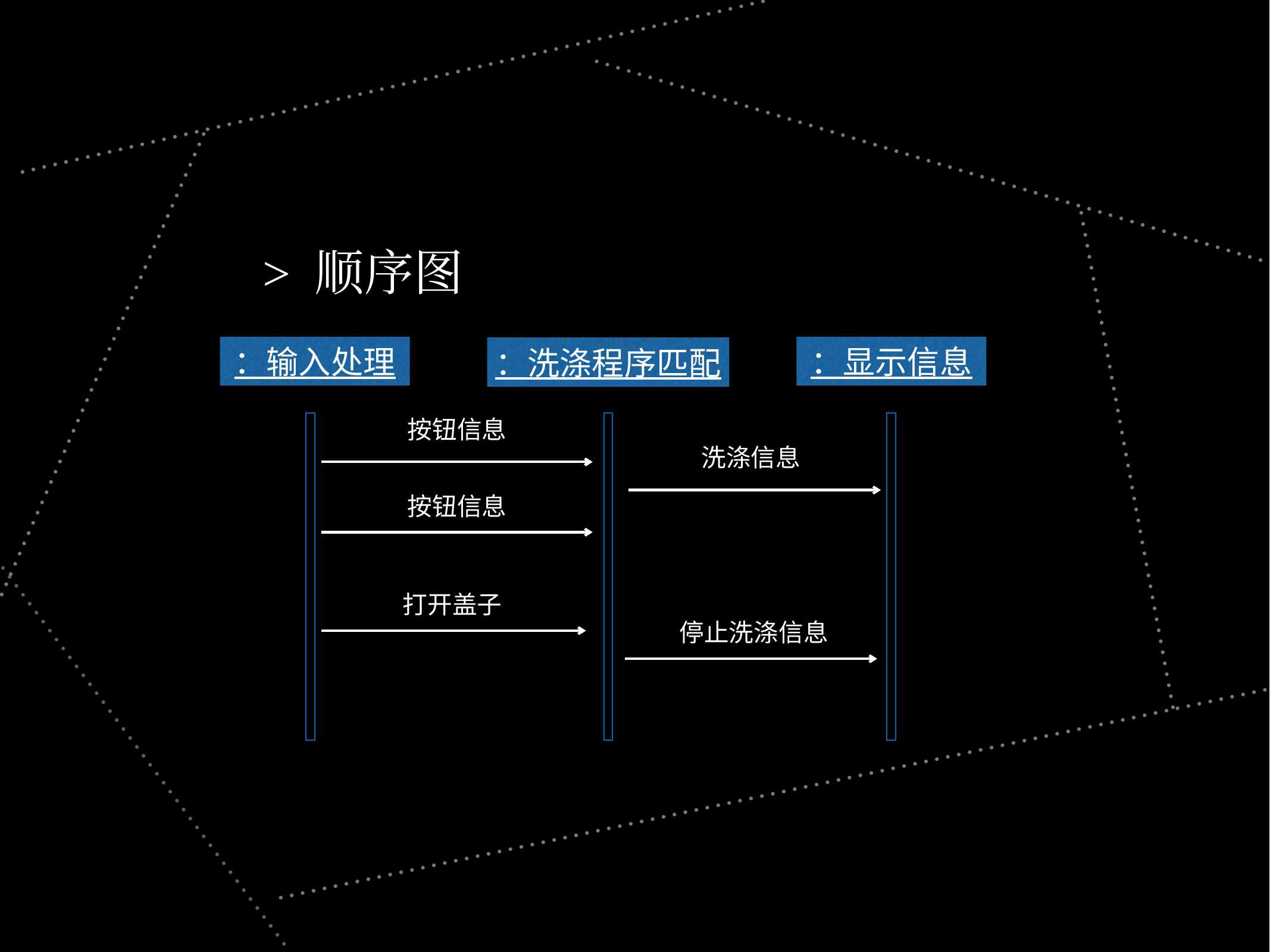

> 顺序图

：输入处理
：显示信息
：洗涤程序匹配
按钮信息

洗涤信息
按钮信息

打开盖子
停止洗涤信息